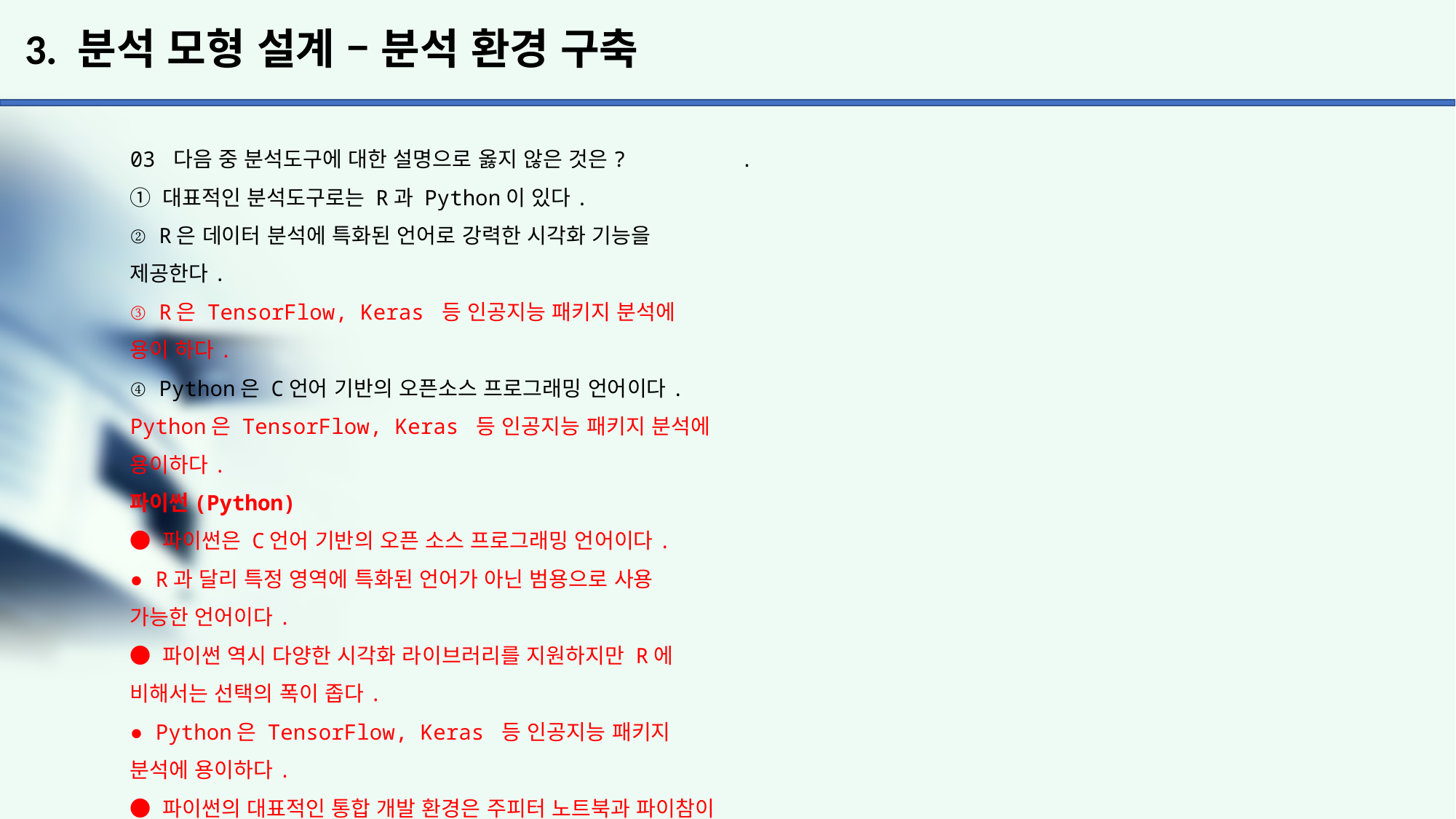

# 3. 분석 모형 설계 – 분석 환경 구축
03 다음 중 분석도구에 대한 설명으로 옳지 않은 것은?
① 대표적인 분석도구로는 R과 Python이 있다.
② R은 데이터 분석에 특화된 언어로 강력한 시각화 기능을 제공한다.
③ R은 TensorFlow, Keras 등 인공지능 패키지 분석에 용이 하다.
④ Python은 C언어 기반의 오픈소스 프로그래밍 언어이다.
Python은 TensorFlow, Keras 등 인공지능 패키지 분석에 용이하다.
파이썬(Python)
● 파이썬은 C언어 기반의 오픈 소스 프로그래밍 언어이다.
● R과 달리 특정 영역에 특화된 언어가 아닌 범용으로 사용 가능한 언어이다.
● 파이썬 역시 다양한 시각화 라이브러리를 지원하지만 R에 비해서는 선택의 폭이 좁다.
● Python은 TensorFlow, Keras 등 인공지능 패키지 분석에 용이하다.
● 파이썬의 대표적인 통합 개발 환경은 주피터 노트북과 파이참이 있다.
● Windows, Mac OS, Linux 등 다양한 OS를 지원한다.
.